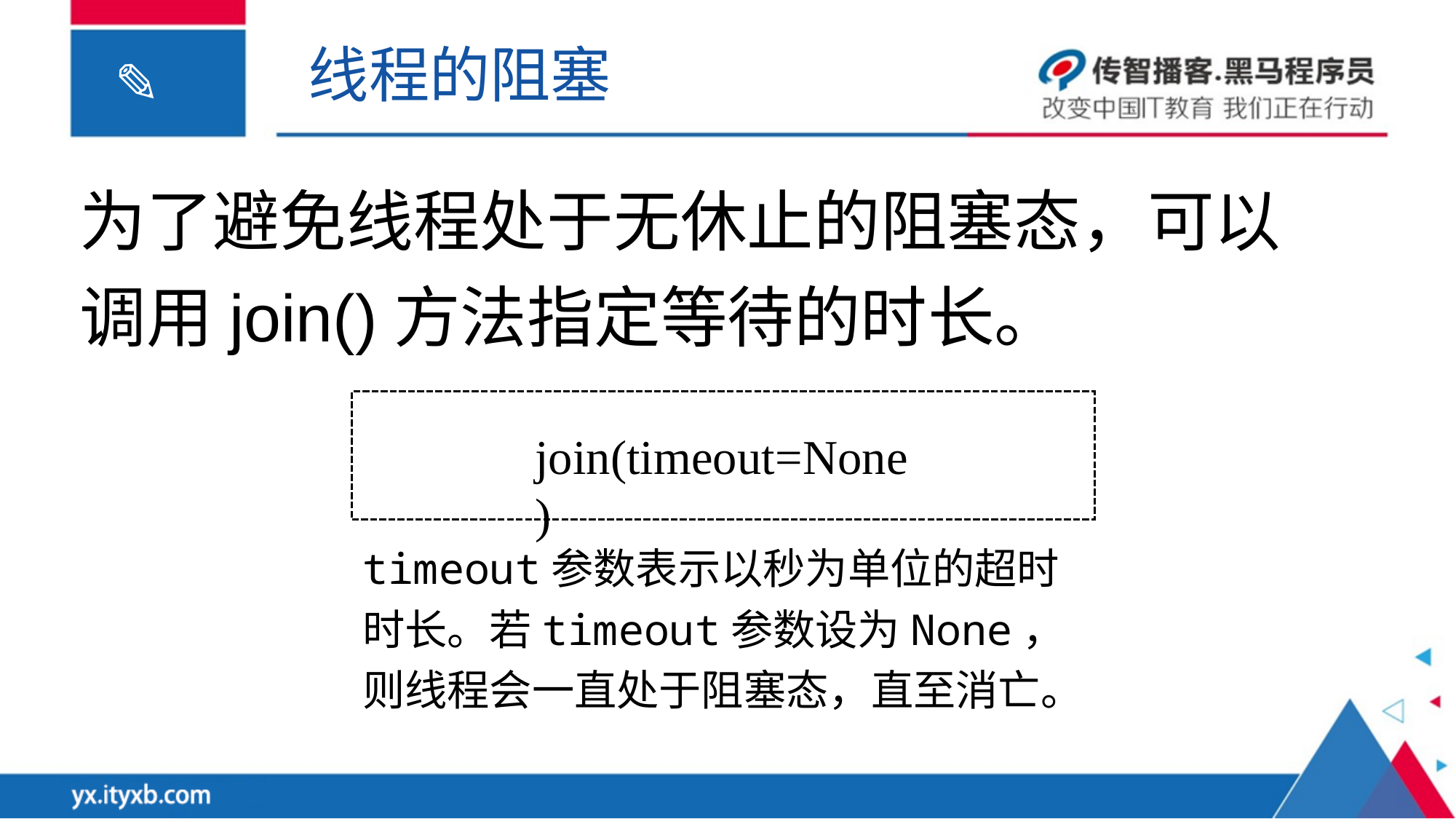

线程的阻塞
为了避免线程处于无休止的阻塞态，可以
调用join()方法指定等待的时长。

join(timeout=None)
timeout参数表示以秒为单位的超时时长。若timeout参数设为None，则线程会一直处于阻塞态，直至消亡。